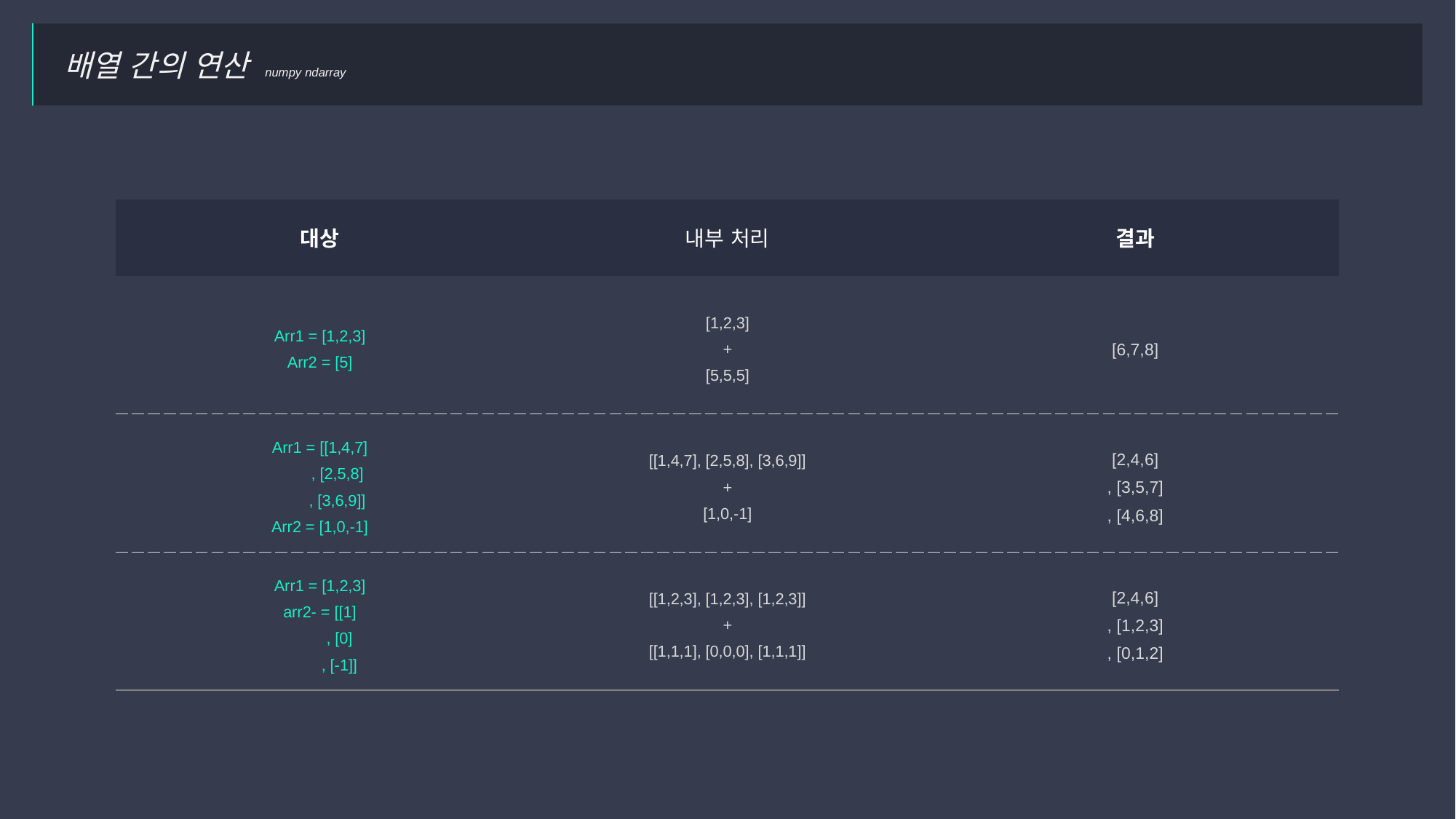

배열 간의 연산 numpy ndarray
| 대상 | 내부 처리 | 결과 |
| --- | --- | --- |
| Arr1 = [1,2,3] Arr2 = [5] | [1,2,3] + [5,5,5] | [6,7,8] |
| Arr1 = [[1,4,7] , [2,5,8] , [3,6,9]] Arr2 = [1,0,-1] | [[1,4,7], [2,5,8], [3,6,9]] + [1,0,-1] | [2,4,6] , [3,5,7] , [4,6,8] |
| Arr1 = [1,2,3] arr2- = [[1] , [0] , [-1]] | [[1,2,3], [1,2,3], [1,2,3]] + [[1,1,1], [0,0,0], [1,1,1]] | [2,4,6] , [1,2,3] , [0,1,2] |